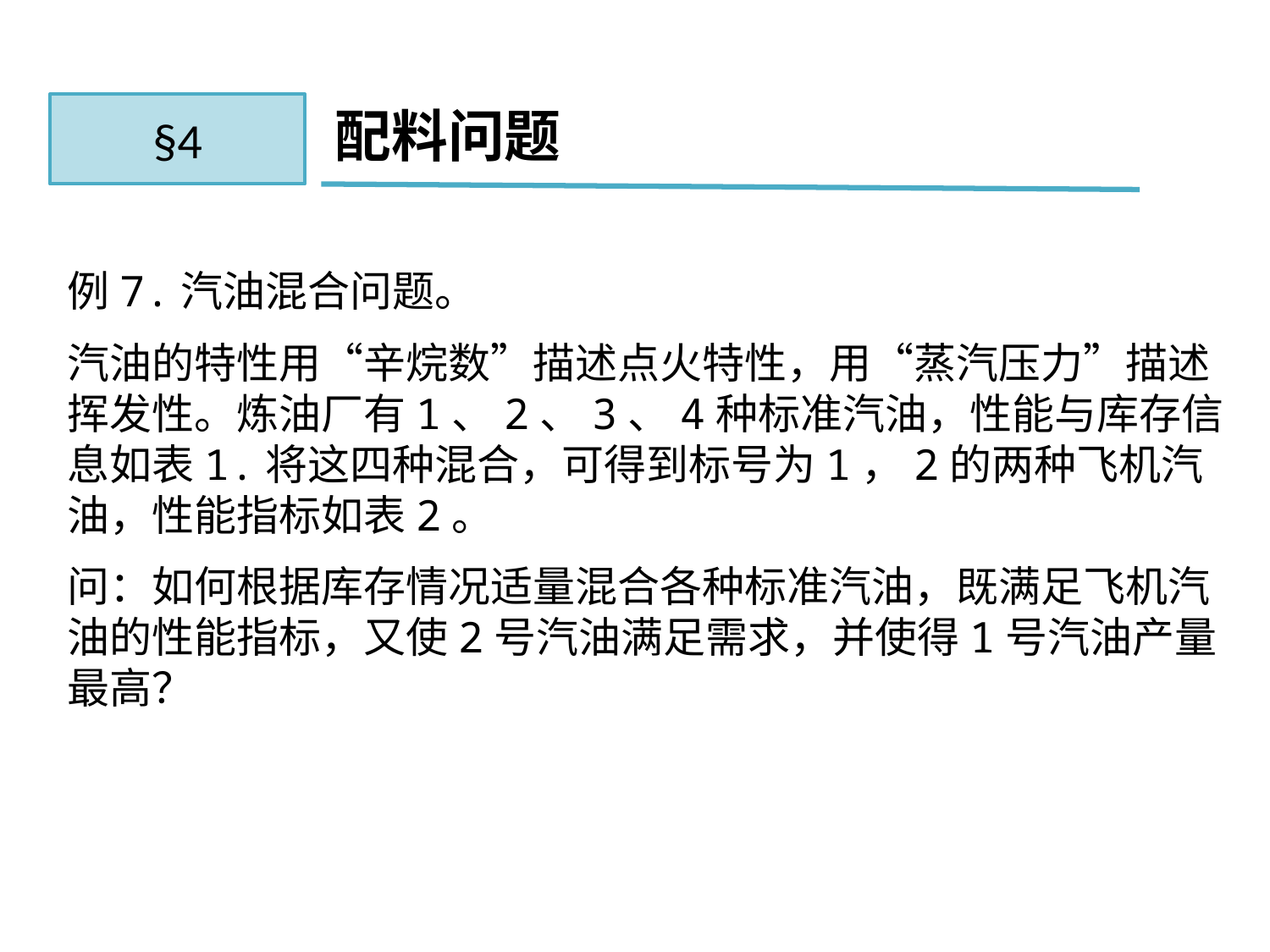

§4
配料问题
例7.汽油混合问题。
汽油的特性用“辛烷数”描述点火特性，用“蒸汽压力”描述挥发性。炼油厂有1、2、3、4种标准汽油，性能与库存信息如表1.将这四种混合，可得到标号为1，2的两种飞机汽油，性能指标如表2。
问：如何根据库存情况适量混合各种标准汽油，既满足飞机汽油的性能指标，又使2号汽油满足需求，并使得1号汽油产量最高？